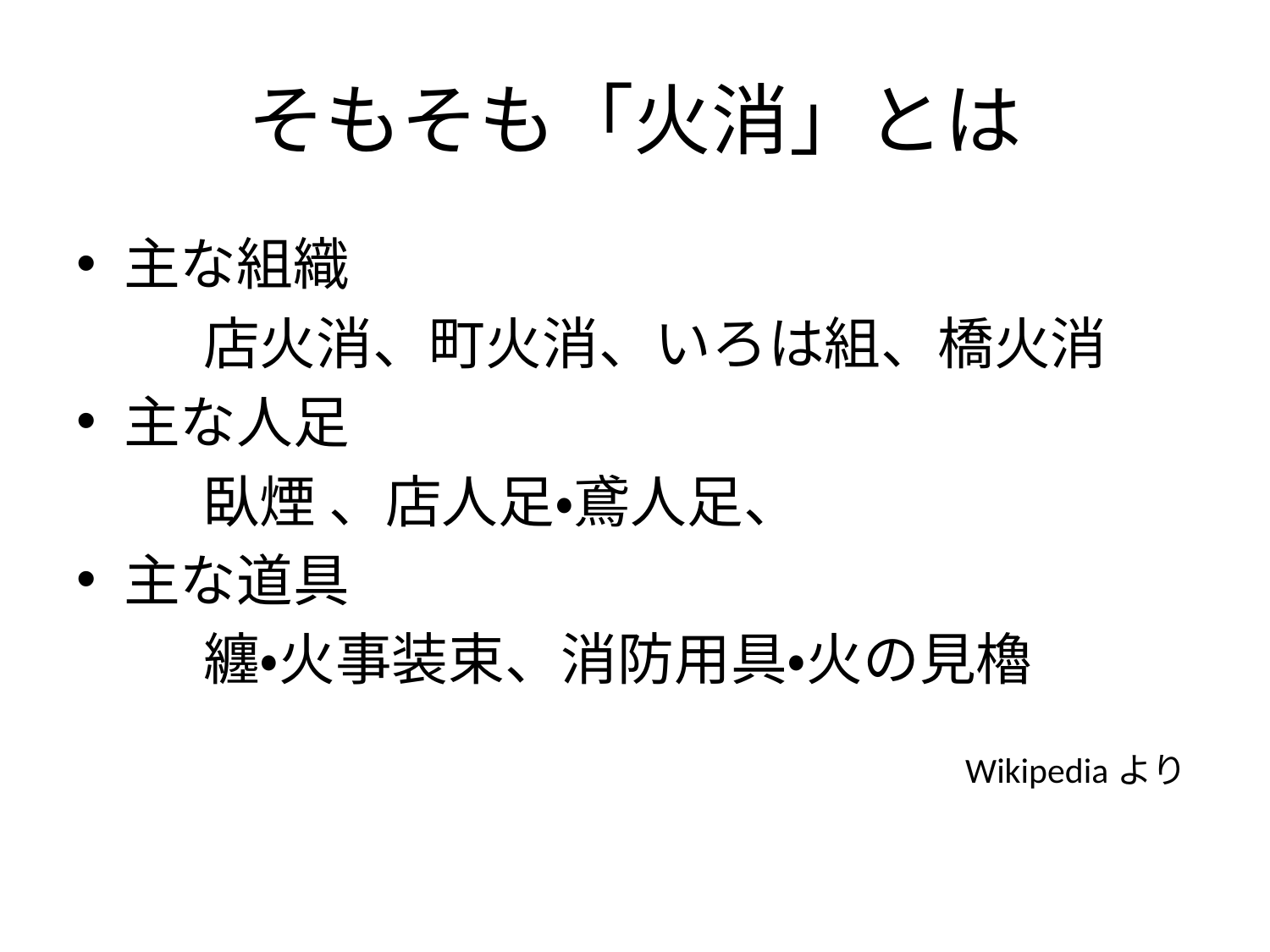

# そもそも「火消」とは
主な組織
	店火消、町火消、いろは組、橋火消
主な人足
	臥煙 、店人足・鳶人足、
主な道具
	纏・火事装束、消防用具・火の見櫓

							Wikipediaより